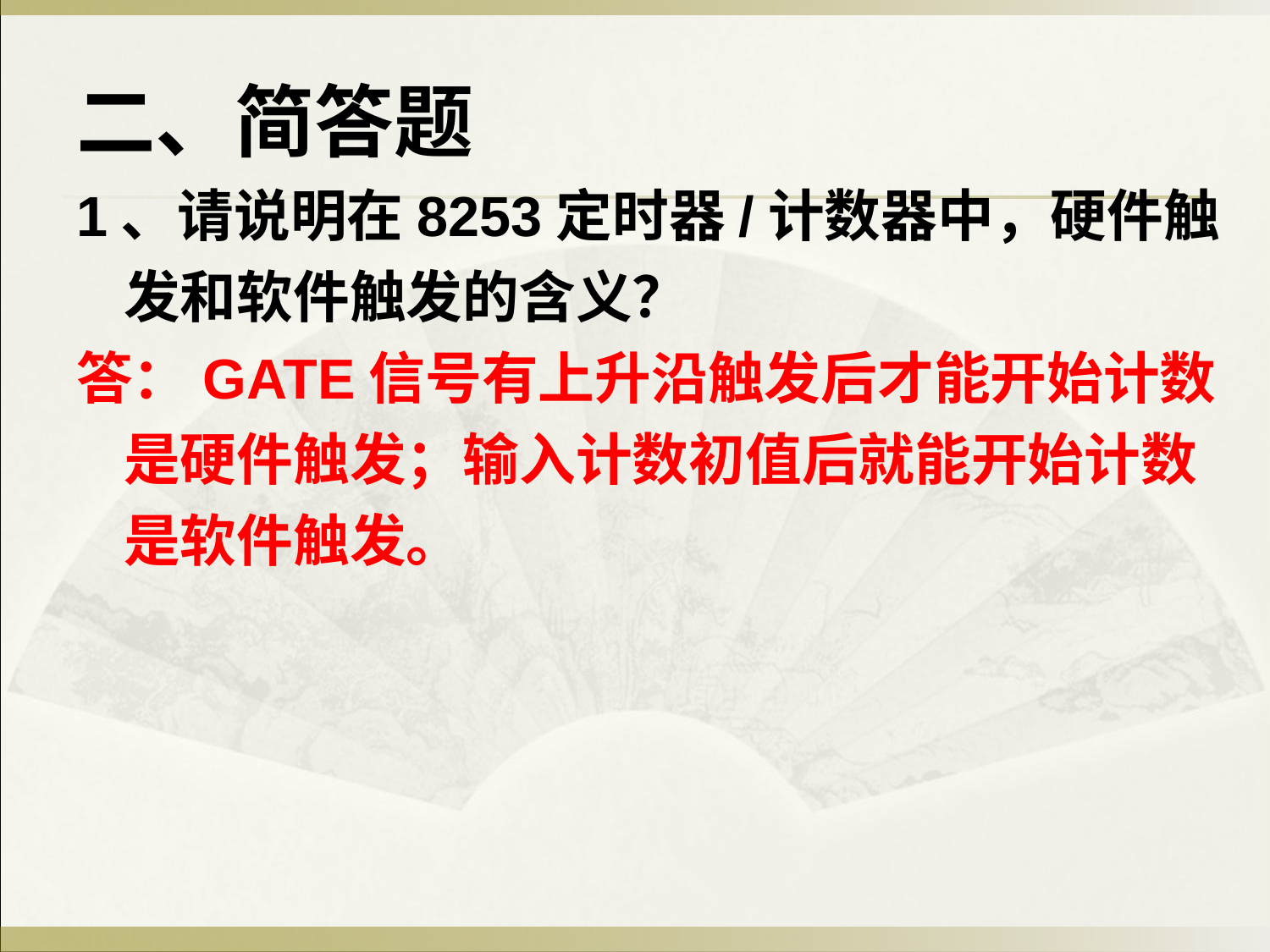

二、简答题
1、请说明在8253定时器/计数器中，硬件触发和软件触发的含义？
答：GATE信号有上升沿触发后才能开始计数是硬件触发；输入计数初值后就能开始计数是软件触发。